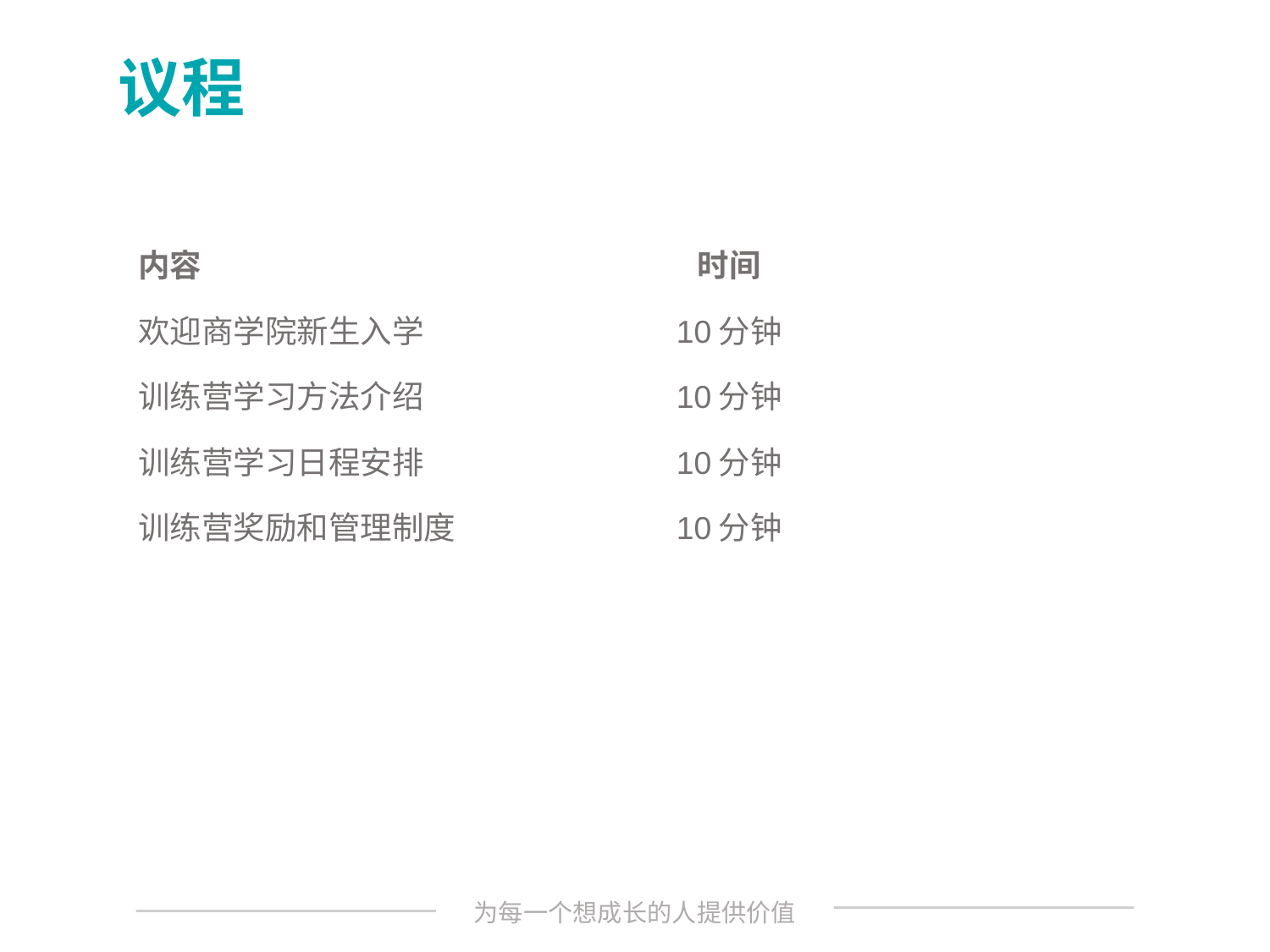

议程
| 内容 | 时间 |
| --- | --- |
| 欢迎商学院新生入学 | 10分钟 |
| 训练营学习方法介绍 | 10分钟 |
| 训练营学习日程安排 | 10分钟 |
| 训练营奖励和管理制度 | 10分钟 |
|  |  |